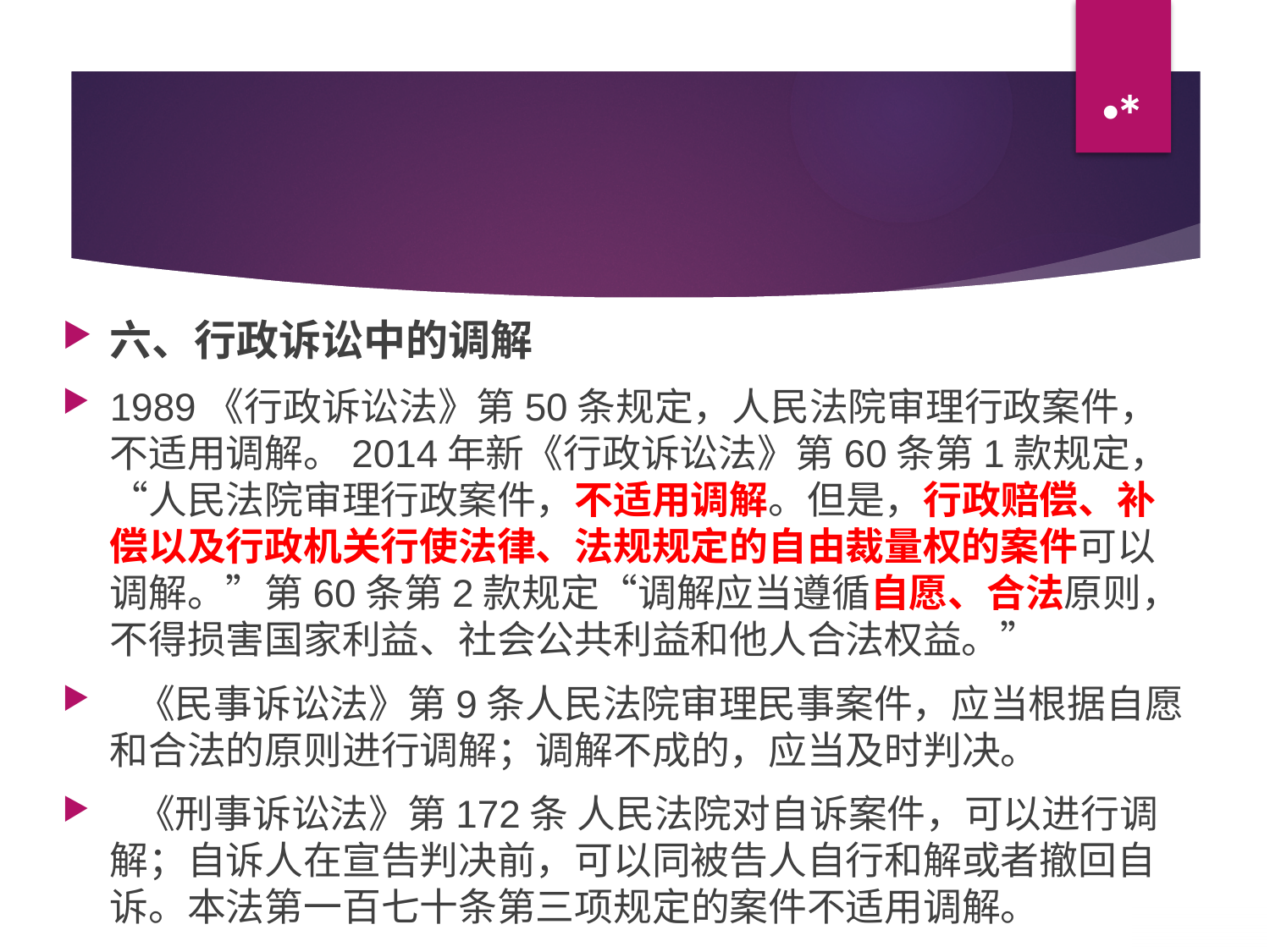

*
#
六、行政诉讼中的调解
1989《行政诉讼法》第50条规定，人民法院审理行政案件，不适用调解。2014年新《行政诉讼法》第60条第1款规定，“人民法院审理行政案件，不适用调解。但是，行政赔偿、补偿以及行政机关行使法律、法规规定的自由裁量权的案件可以调解。”第60条第2款规定“调解应当遵循自愿、合法原则，不得损害国家利益、社会公共利益和他人合法权益。”
  《民事诉讼法》第9条人民法院审理民事案件，应当根据自愿和合法的原则进行调解；调解不成的，应当及时判决。
  《刑事诉讼法》第172条 人民法院对自诉案件，可以进行调解；自诉人在宣告判决前，可以同被告人自行和解或者撤回自诉。本法第一百七十条第三项规定的案件不适用调解。